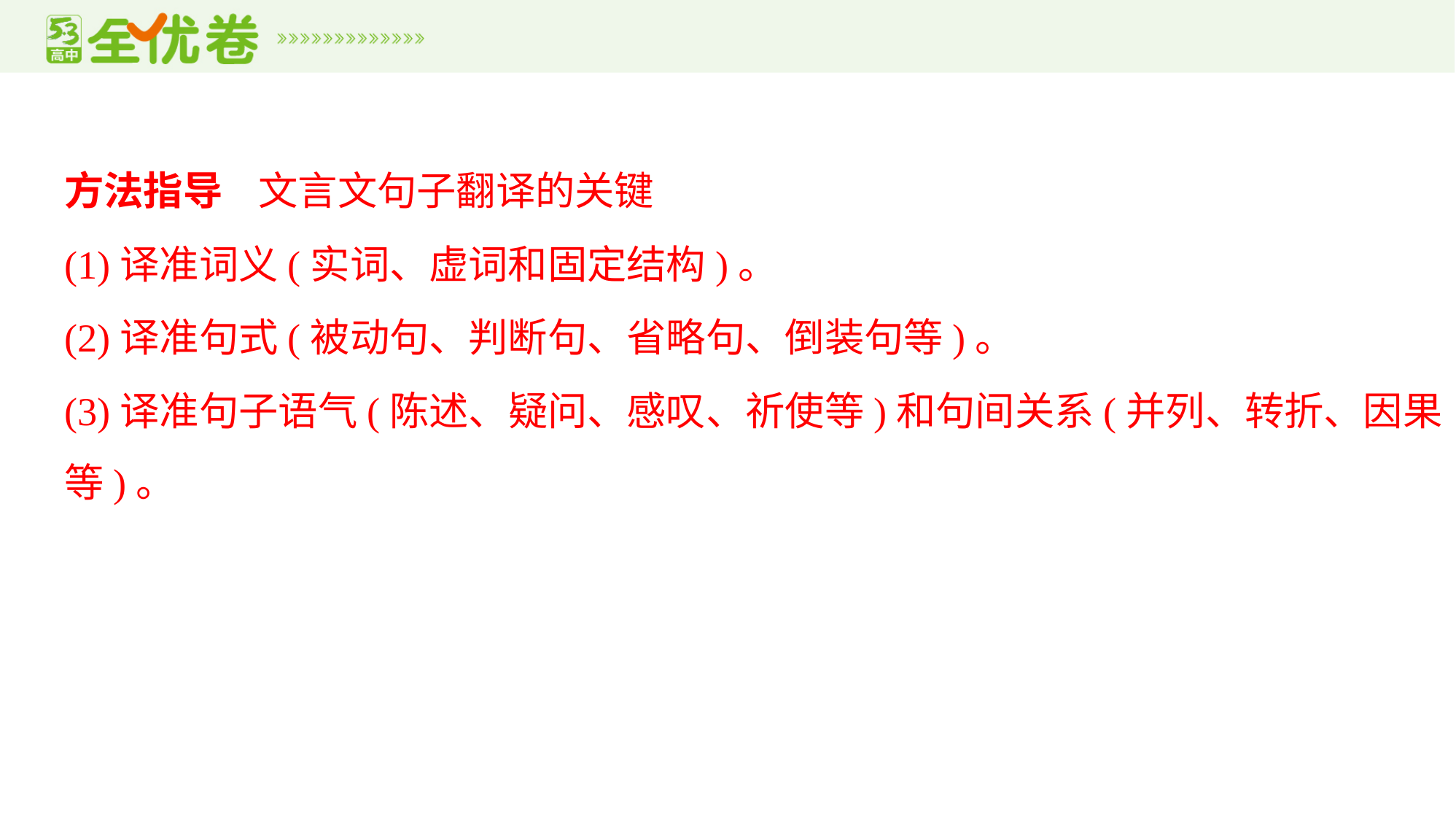

方法指导    文言文句子翻译的关键
(1)译准词义(实词、虚词和固定结构)。
(2)译准句式(被动句、判断句、省略句、倒装句等)。
(3)译准句子语气(陈述、疑问、感叹、祈使等)和句间关系(并列、转折、因果
等)。